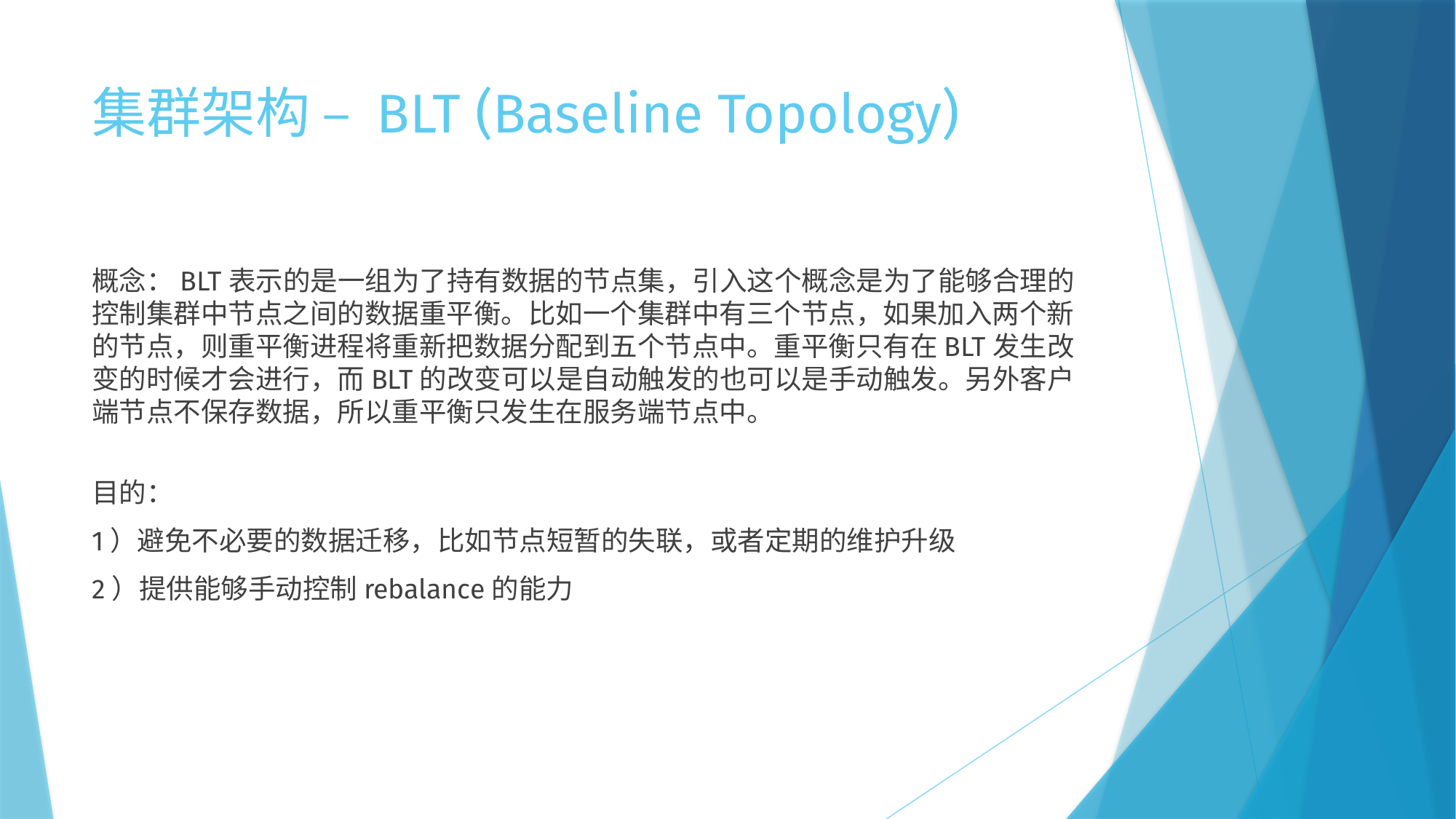

# 集群架构 – BLT (Baseline Topology)
概念：BLT表示的是一组为了持有数据的节点集，引入这个概念是为了能够合理的控制集群中节点之间的数据重平衡。比如一个集群中有三个节点，如果加入两个新的节点，则重平衡进程将重新把数据分配到五个节点中。重平衡只有在BLT发生改变的时候才会进行，而BLT的改变可以是自动触发的也可以是手动触发。另外客户端节点不保存数据，所以重平衡只发生在服务端节点中。
目的：
1）避免不必要的数据迁移，比如节点短暂的失联，或者定期的维护升级
2）提供能够手动控制rebalance的能力